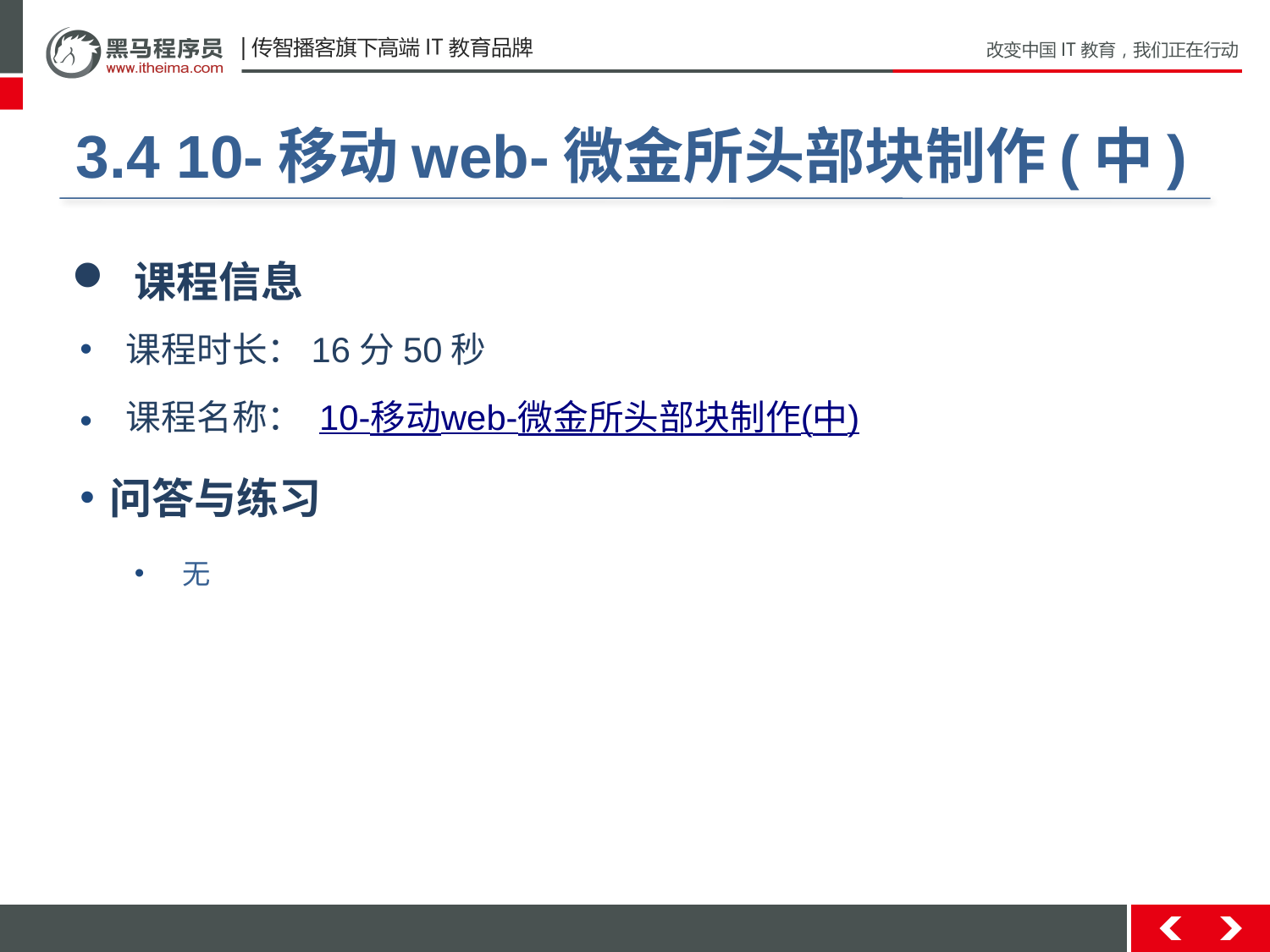

#
3.4 10-移动web-微金所头部块制作(中)
 课程信息
 课程时长：16分50秒
 课程名称： 10-移动web-微金所头部块制作(中)
问答与练习
无